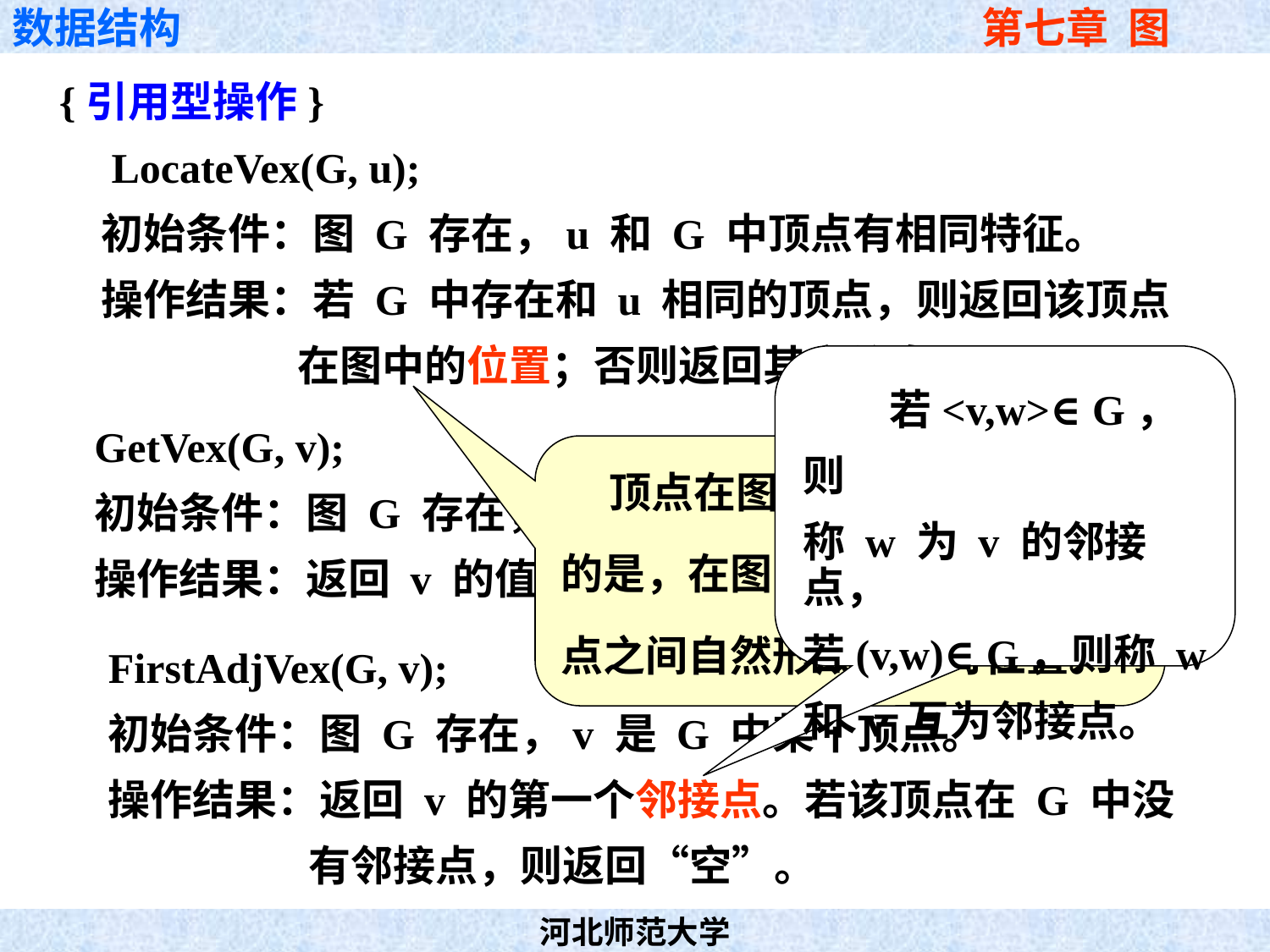

{引用型操作}
　LocateVex(G, u);
　初始条件：图 G 存在，u 和 G 中顶点有相同特征。
　操作结果：若 G 中存在和 u 相同的顶点，则返回该顶点
                        在图中的位置；否则返回其它信息。
        若<v,w>∈G，则
称 w 为 v 的邻接点，
若(v,w)∈G，则称 w
和 v 互为邻接点。
GetVex(G, v);
初始条件：图 G 存在，v 是 G 中某个顶点。
操作结果：返回 v 的值。
    顶点在图中的“位置”指
的是，在图的存储结构中顶
点之间自然形成的相对位置。
FirstAdjVex(G, v);
初始条件：图 G 存在，v 是 G 中某个顶点。
操作结果：返回 v 的第一个邻接点。若该顶点在 G 中没
                    有邻接点，则返回“空”。